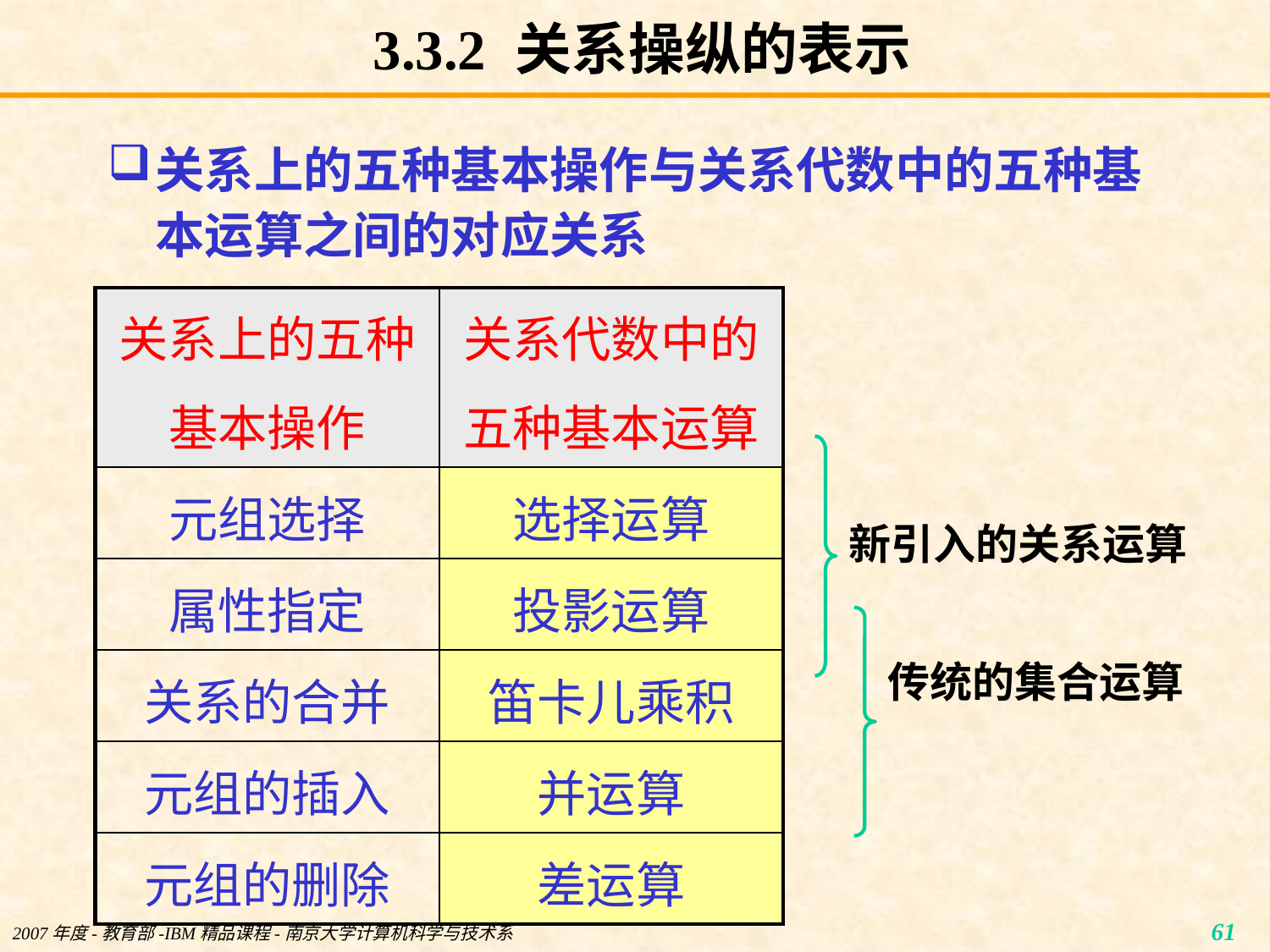

# 3.3.2 关系操纵的表示
关系上的五种基本操作与关系代数中的五种基本运算之间的对应关系
| 关系上的五种 基本操作 | 关系代数中的 五种基本运算 |
| --- | --- |
| 元组选择 | 选择运算 |
| 属性指定 | 投影运算 |
| 关系的合并 | 笛卡儿乘积 |
| 元组的插入 | 并运算 |
| 元组的删除 | 差运算 |

新引入的关系运算

传统的集合运算
61
2007年度-教育部-IBM精品课程-南京大学计算机科学与技术系